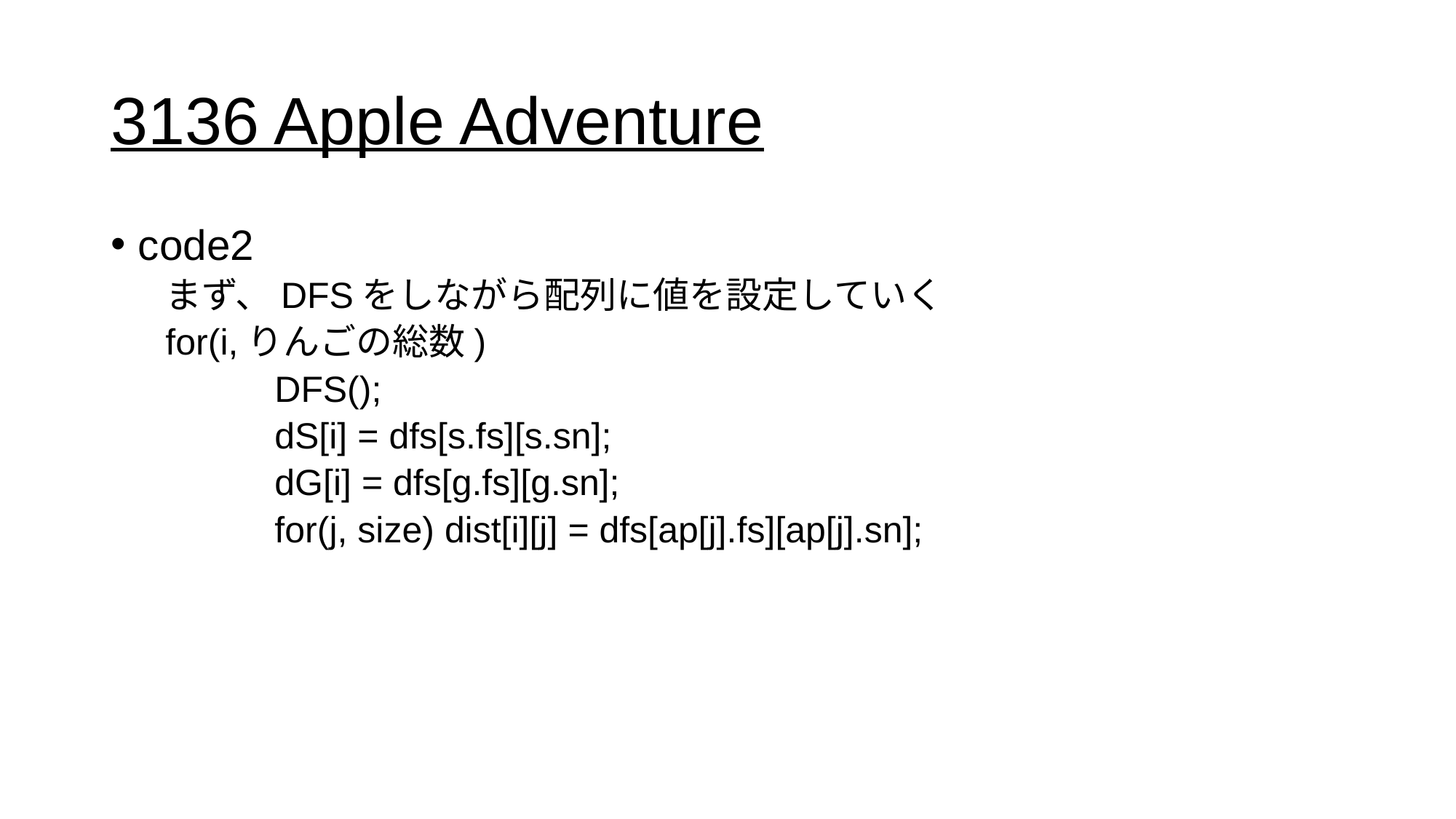

# 3136 Apple Adventure
code2
まず、DFSをしながら配列に値を設定していく
for(i,りんごの総数)
	DFS();
	dS[i] = dfs[s.fs][s.sn];
	dG[i] = dfs[g.fs][g.sn];
	for(j, size) dist[i][j] = dfs[ap[j].fs][ap[j].sn];